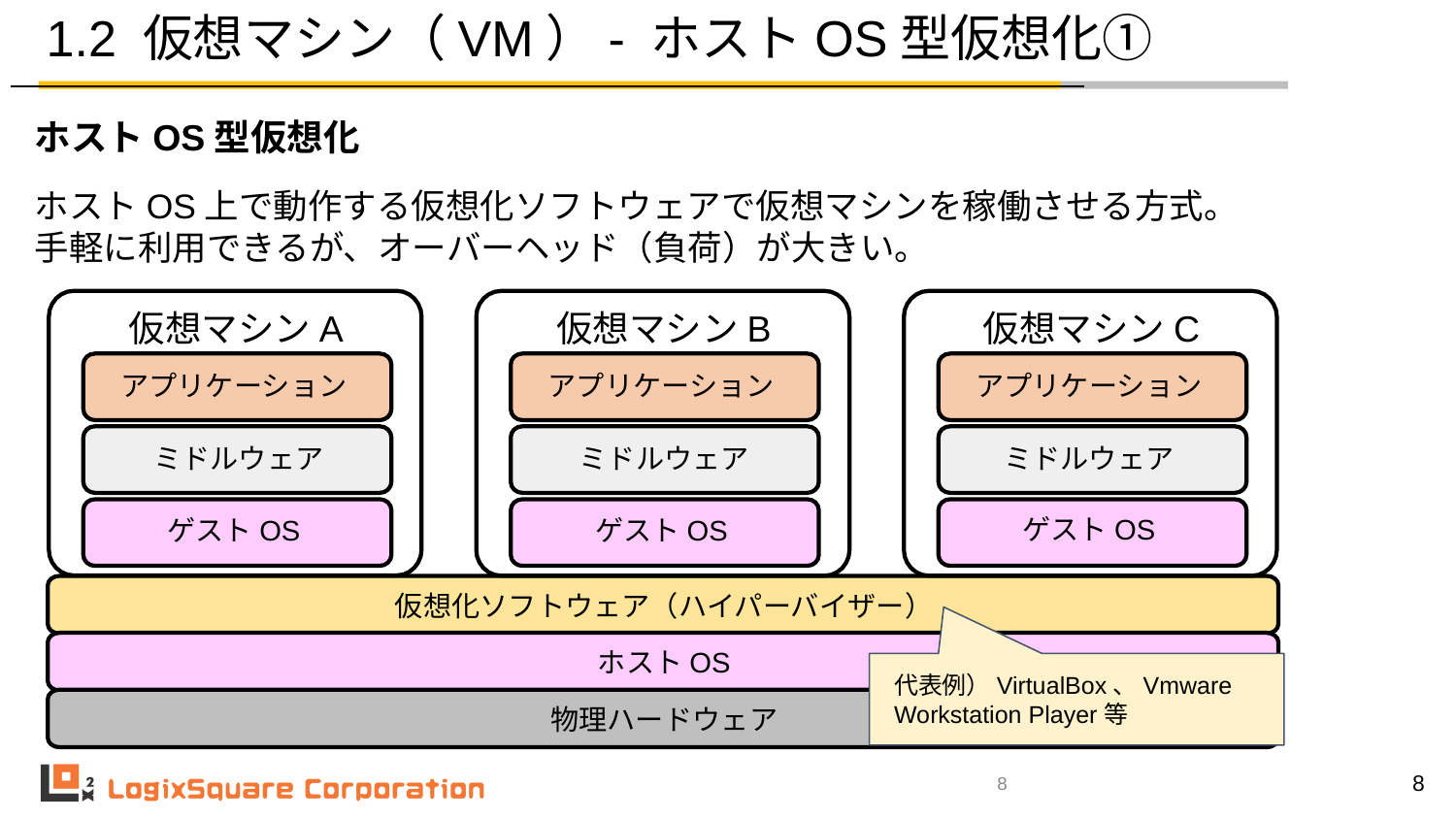

# 1.2 仮想マシン（VM）- ホストOS型仮想化①

ホストOS型仮想化
ホストOS上で動作する仮想化ソフトウェアで仮想マシンを稼働させる方式。
手軽に利用できるが、オーバーヘッド（負荷）が大きい。

仮想マシンA
仮想マシンB
仮想マシンC

アプリケーション
アプリケーション
アプリケーション

ミドルウェア
ミドルウェア
ミドルウェア

ゲストOS
ゲストOS
ゲストOS
仮想化ソフトウェア（ハイパーバイザー）
ホストOS
代表例）VirtualBox、Vmware Workstation Player等
物理ハードウェア
8
8